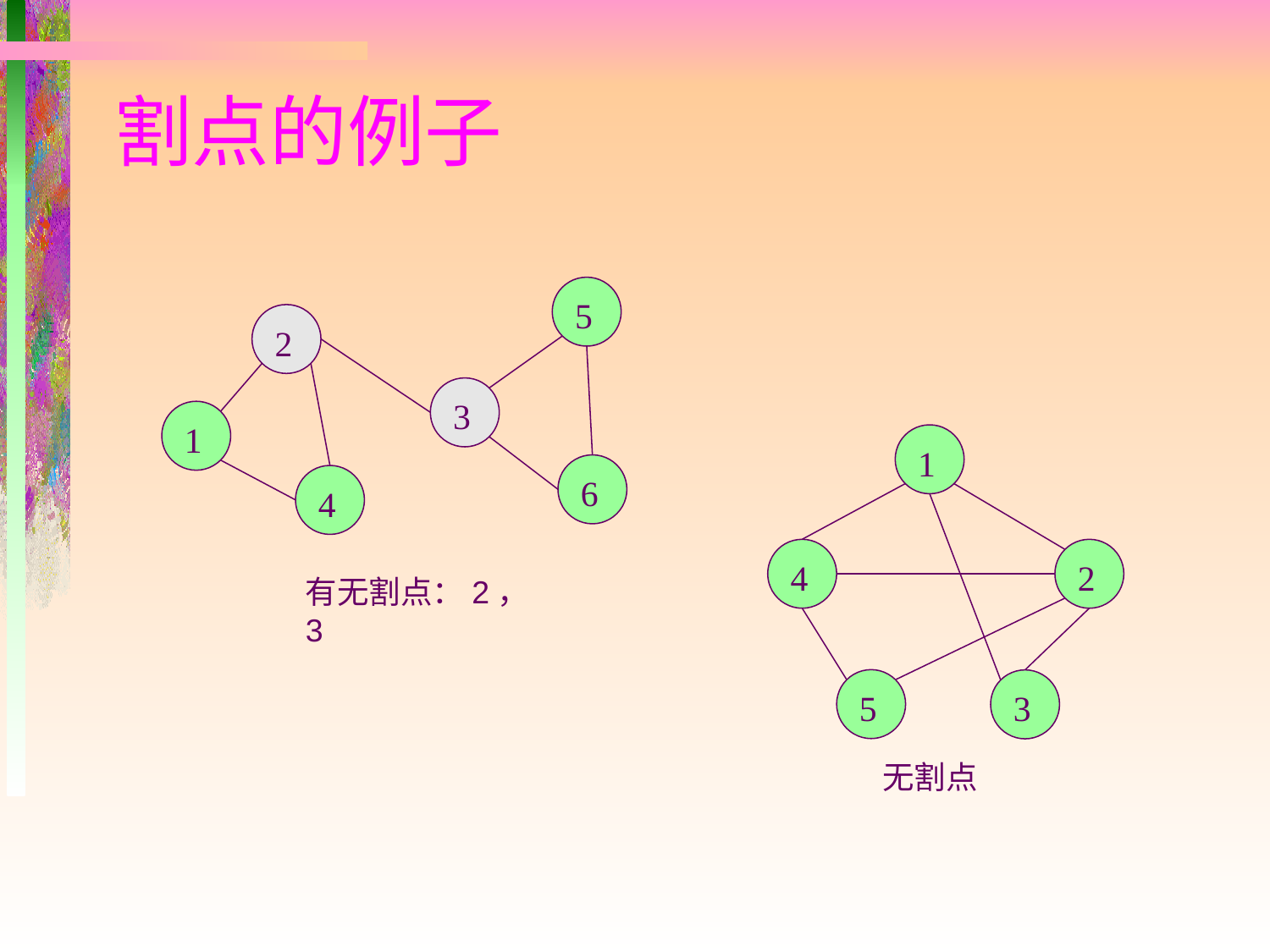

# 割点的例子
5
2
3
1
6
4
1
2
4
5
3
有无割点：2，3
无割点